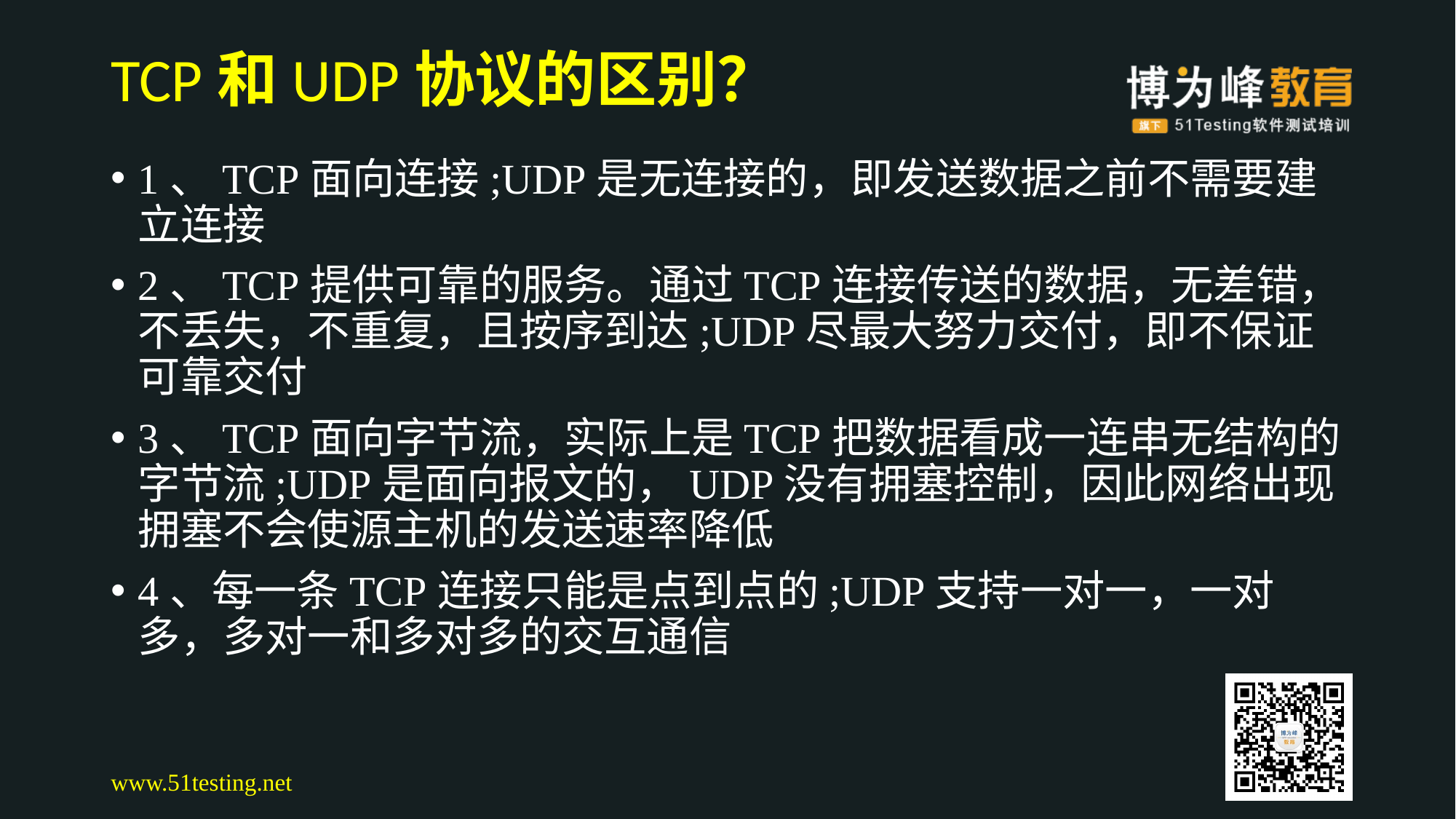

# TCP和UDP协议的区别？
1、TCP面向连接;UDP是无连接的，即发送数据之前不需要建立连接
2、TCP提供可靠的服务。通过TCP连接传送的数据，无差错，不丢失，不重复，且按序到达;UDP尽最大努力交付，即不保证可靠交付
3、TCP面向字节流，实际上是TCP把数据看成一连串无结构的字节流;UDP是面向报文的，UDP没有拥塞控制，因此网络出现拥塞不会使源主机的发送速率降低
4、每一条TCP连接只能是点到点的;UDP支持一对一，一对多，多对一和多对多的交互通信
www.51testing.net